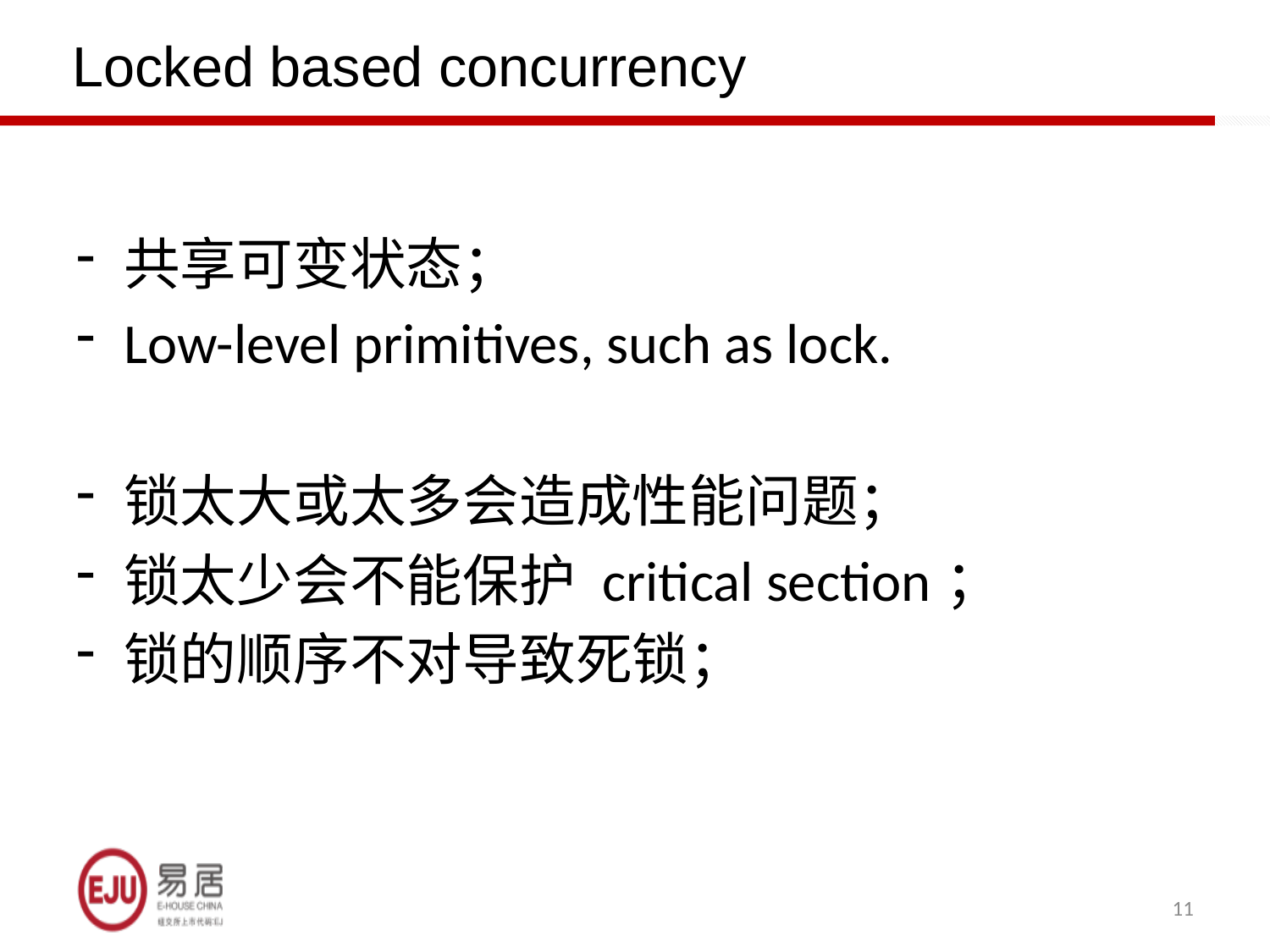

# Locked based concurrency
共享可变状态；
Low-level primitives, such as lock.

锁太大或太多会造成性能问题；
锁太少会不能保护 critical section；
锁的顺序不对导致死锁；
11